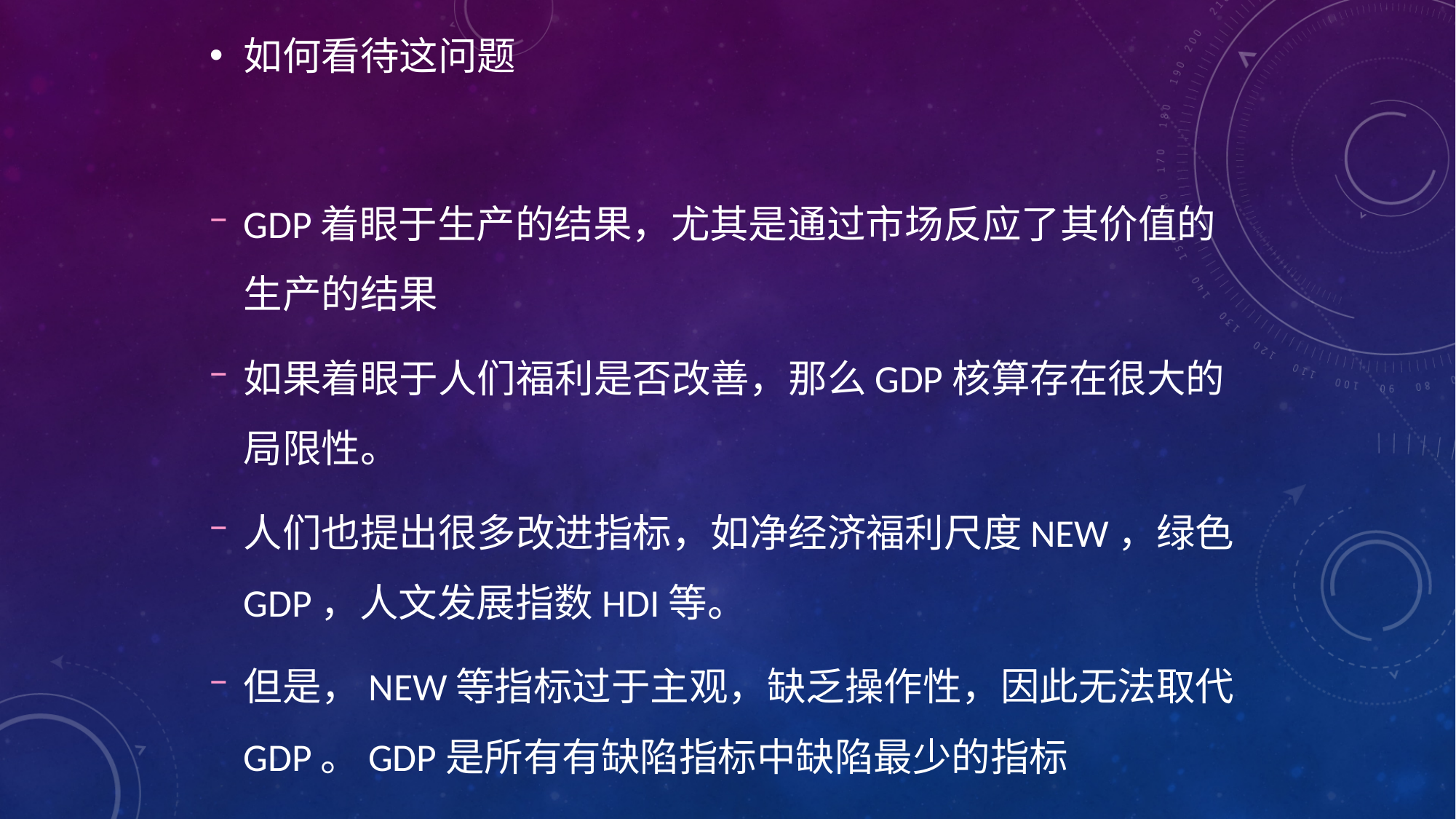

如何看待这问题

GDP着眼于生产的结果，尤其是通过市场反应了其价值的生产的结果
如果着眼于人们福利是否改善，那么GDP核算存在很大的局限性。
人们也提出很多改进指标，如净经济福利尺度NEW，绿色GDP，人文发展指数HDI等。
但是，NEW等指标过于主观，缺乏操作性，因此无法取代GDP。GDP是所有有缺陷指标中缺陷最少的指标